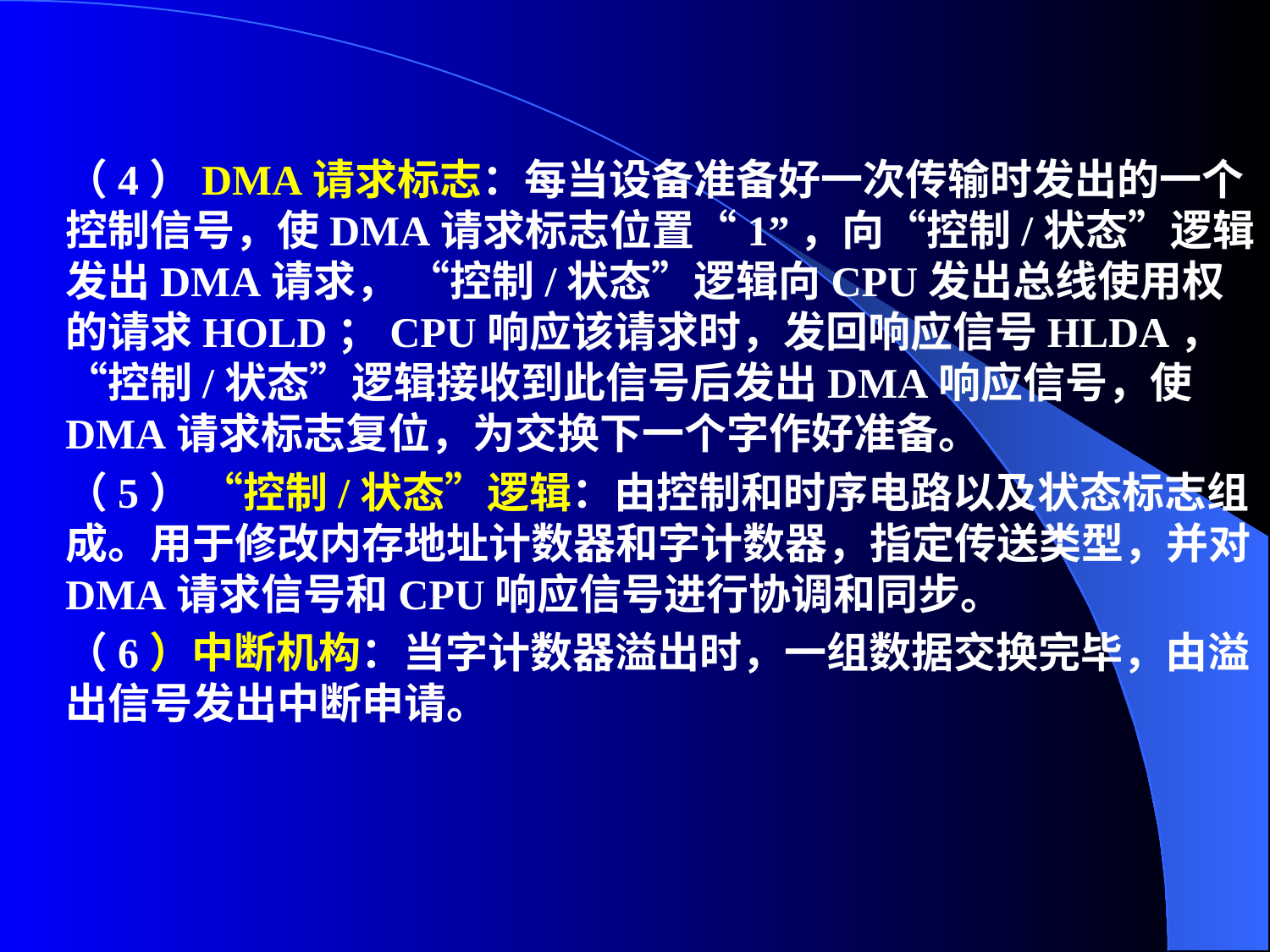

（4）DMA请求标志：每当设备准备好一次传输时发出的一个控制信号，使DMA请求标志位置“1”，向“控制/状态”逻辑发出DMA请求， “控制/状态”逻辑向CPU发出总线使用权的请求HOLD；CPU响应该请求时，发回响应信号HLDA， “控制/状态”逻辑接收到此信号后发出DMA响应信号，使DMA请求标志复位，为交换下一个字作好准备。
（5） “控制/状态”逻辑：由控制和时序电路以及状态标志组成。用于修改内存地址计数器和字计数器，指定传送类型，并对DMA请求信号和CPU响应信号进行协调和同步。
（6）中断机构：当字计数器溢出时，一组数据交换完毕，由溢出信号发出中断申请。